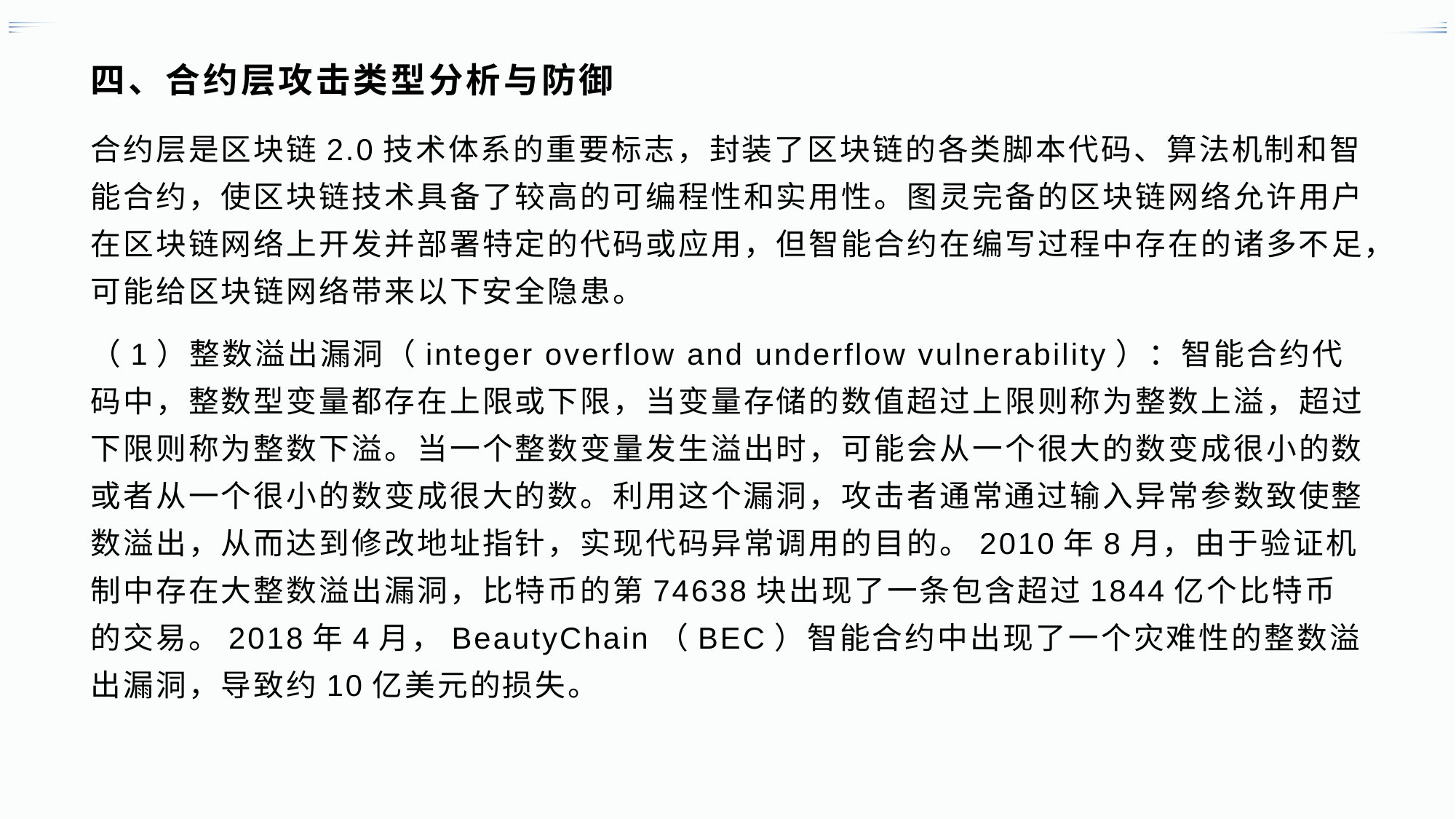

# 四、合约层攻击类型分析与防御
合约层是区块链2.0技术体系的重要标志，封装了区块链的各类脚本代码、算法机制和智能合约，使区块链技术具备了较高的可编程性和实用性。图灵完备的区块链网络允许用户在区块链网络上开发并部署特定的代码或应用，但智能合约在编写过程中存在的诸多不足，可能给区块链网络带来以下安全隐患。
（1）整数溢出漏洞（integer overflow and underflow vulnerability）：智能合约代码中，整数型变量都存在上限或下限，当变量存储的数值超过上限则称为整数上溢，超过下限则称为整数下溢。当一个整数变量发生溢出时，可能会从一个很大的数变成很小的数或者从一个很小的数变成很大的数。利用这个漏洞，攻击者通常通过输入异常参数致使整数溢出，从而达到修改地址指针，实现代码异常调用的目的。2010年8月，由于验证机制中存在大整数溢出漏洞，比特币的第74638块出现了一条包含超过1844亿个比特币的交易。2018年4月，BeautyChain（BEC）智能合约中出现了一个灾难性的整数溢出漏洞，导致约10亿美元的损失。